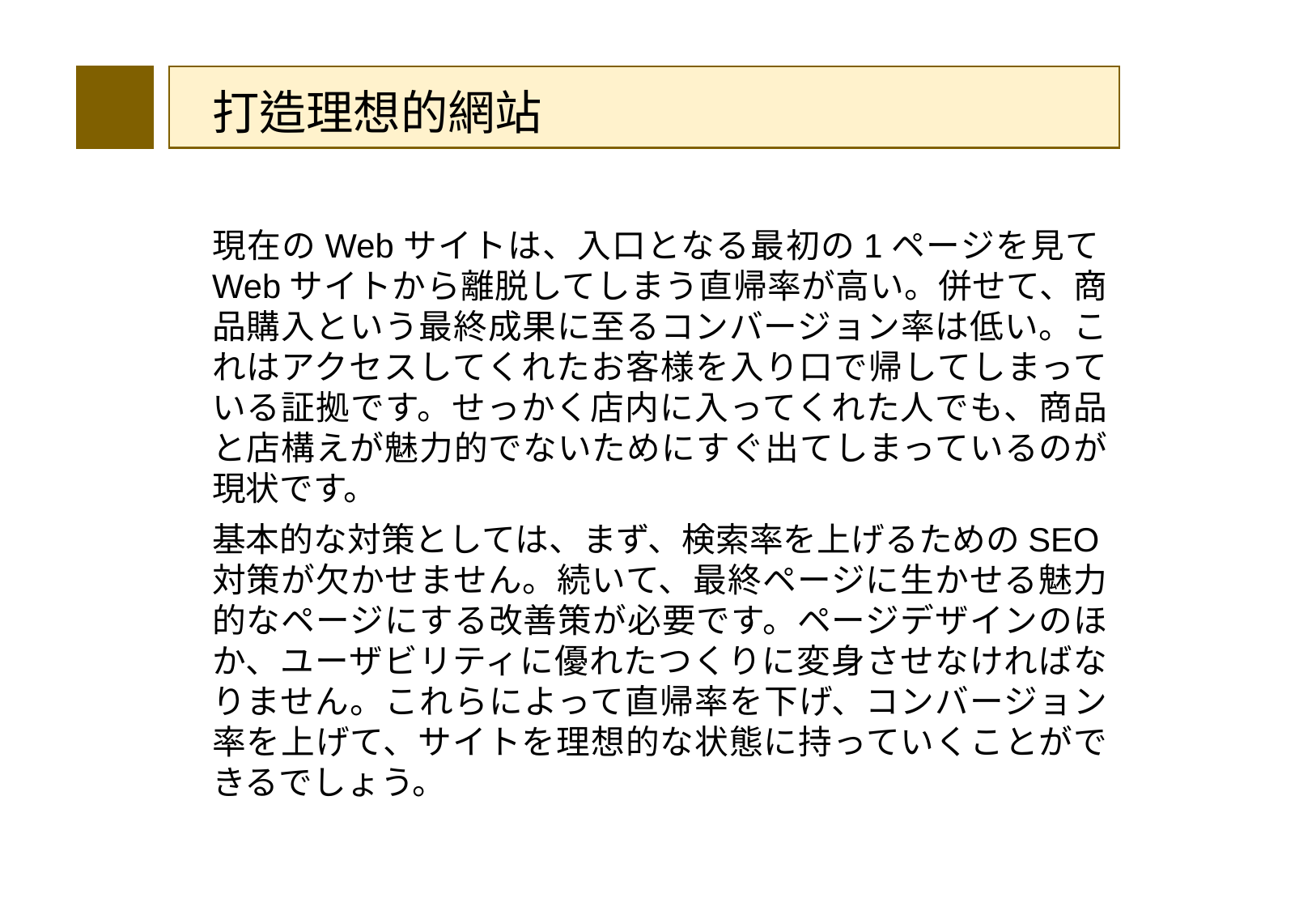

打造理想的網站
現在のWebサイトは、入口となる最初の1ページを見てWebサイトから離脱してしまう直帰率が高い。併せて、商品購入という最終成果に至るコンバージョン率は低い。これはアクセスしてくれたお客様を入り口で帰してしまっている証拠です。せっかく店内に入ってくれた人でも、商品と店構えが魅力的でないためにすぐ出てしまっているのが現状です。
基本的な対策としては、まず、検索率を上げるためのSEO対策が欠かせません。続いて、最終ページに生かせる魅力的なページにする改善策が必要です。ページデザインのほか、ユーザビリティに優れたつくりに変身させなければなりません。これらによって直帰率を下げ、コンバージョン率を上げて、サイトを理想的な状態に持っていくことができるでしょう。